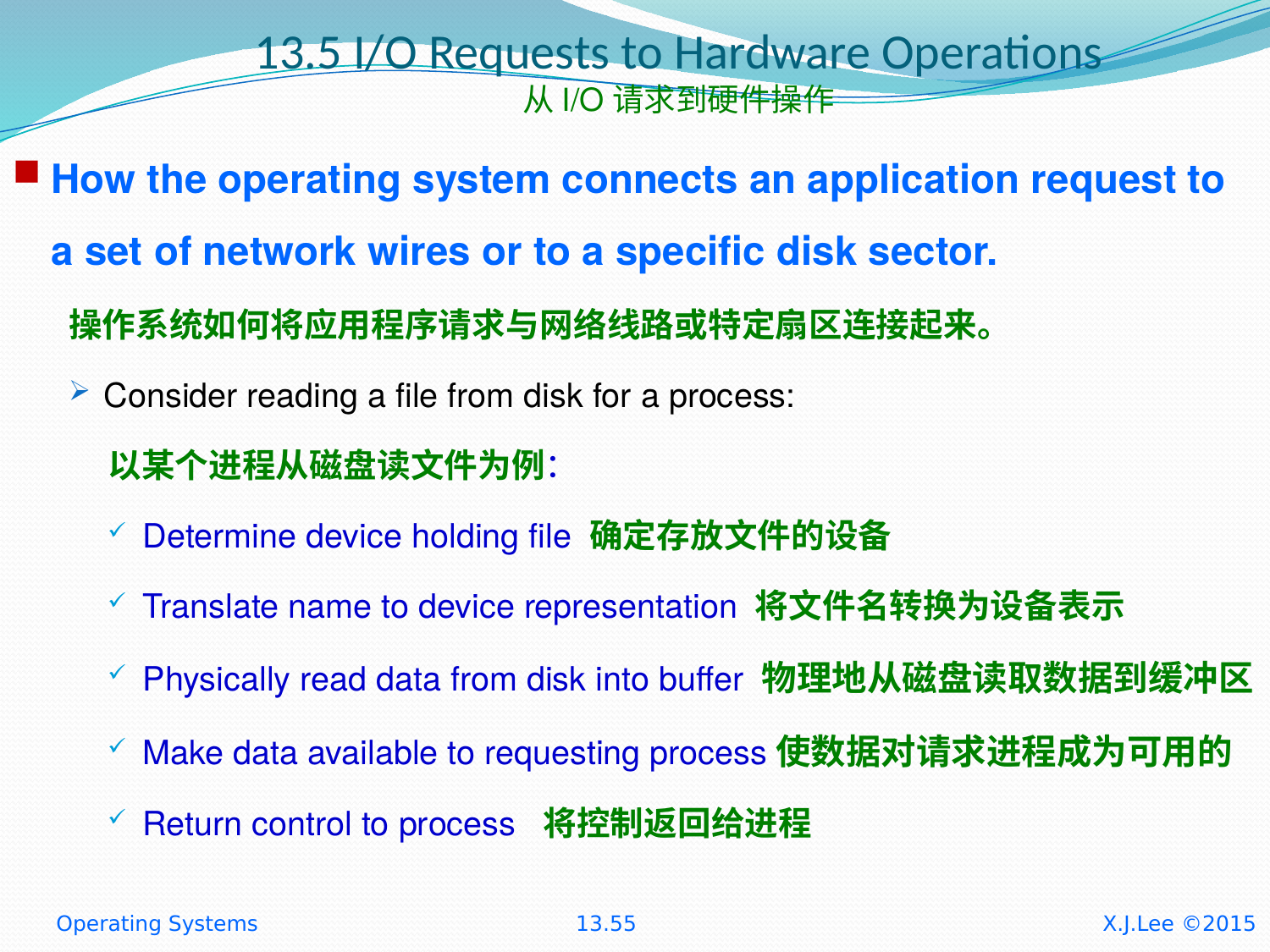

# 13.5 I/O Requests to Hardware Operations 从I/O请求到硬件操作
How the operating system connects an application request to a set of network wires or to a specific disk sector.
操作系统如何将应用程序请求与网络线路或特定扇区连接起来。
Consider reading a file from disk for a process:
以某个进程从磁盘读文件为例：
Determine device holding file 确定存放文件的设备
Translate name to device representation 将文件名转换为设备表示
Physically read data from disk into buffer 物理地从磁盘读取数据到缓冲区
Make data available to requesting process使数据对请求进程成为可用的
Return control to process  将控制返回给进程
Operating Systems
13.55
X.J.Lee ©2015